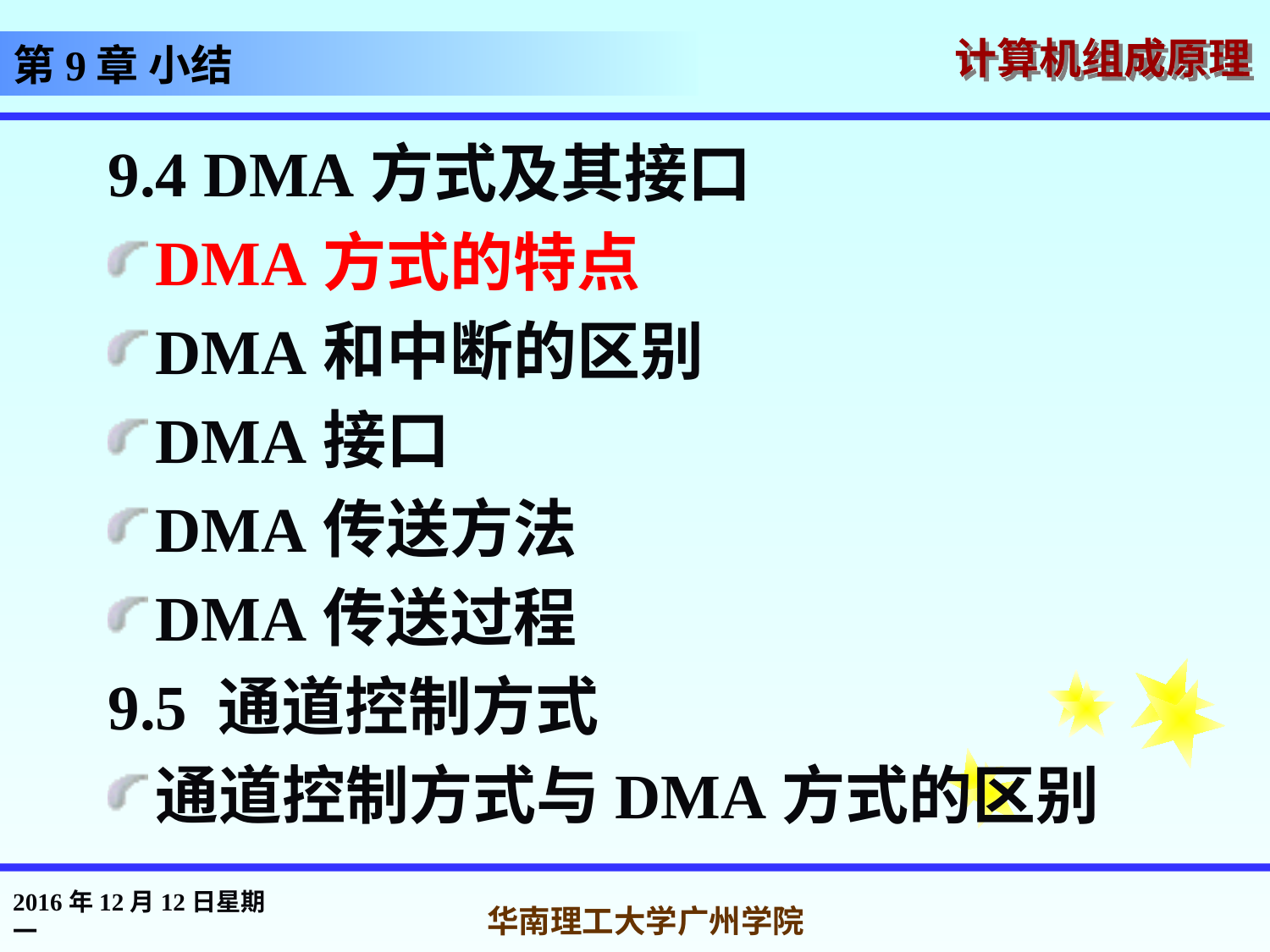

# 第9章 小结
9.4 DMA方式及其接口
DMA方式的特点
DMA和中断的区别
DMA接口
DMA传送方法
DMA传送过程
9.5 通道控制方式
通道控制方式与DMA方式的区别
2016年12月12日星期一
华南理工大学广州学院